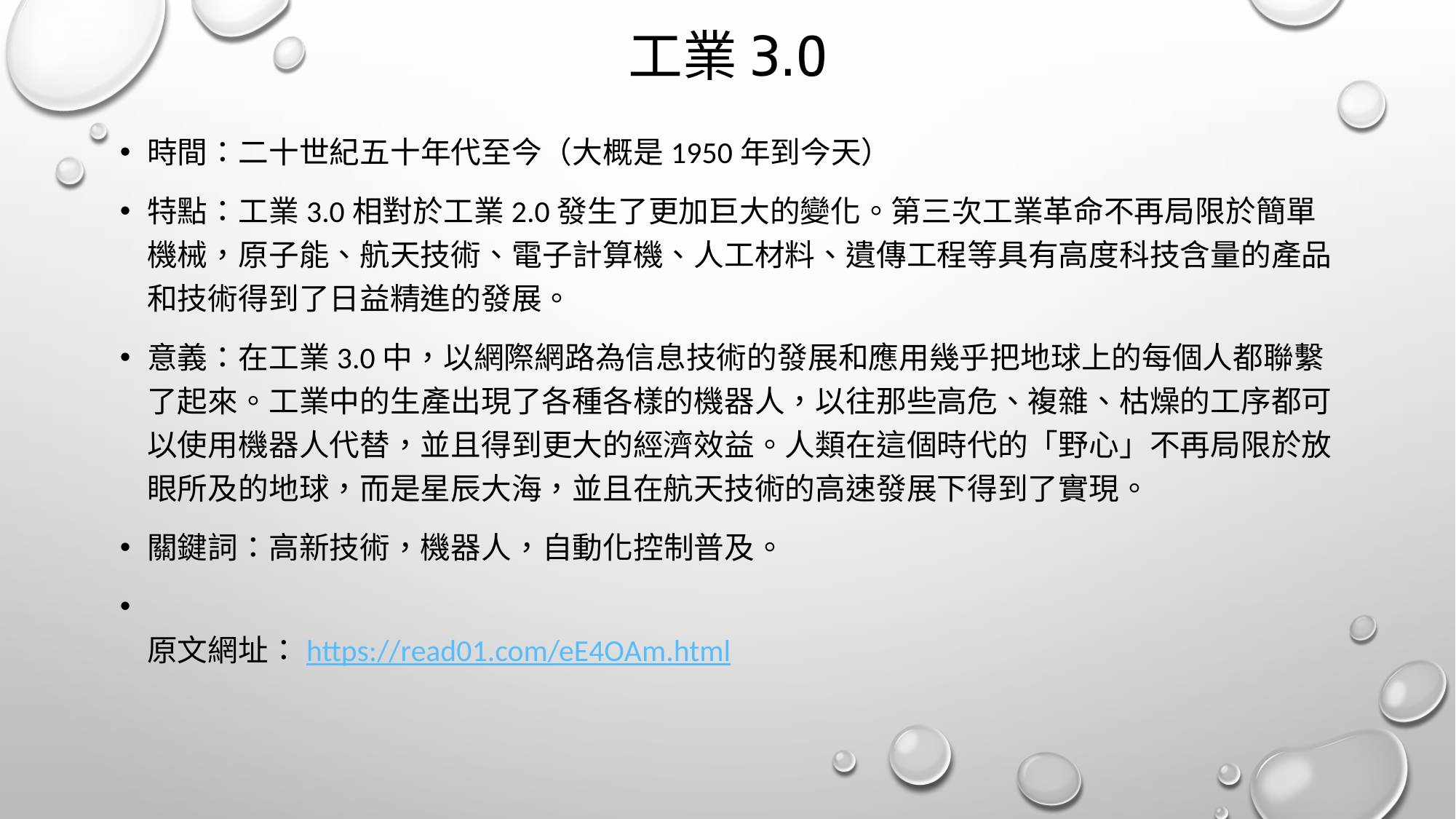

# 工業3.0
時間：二十世紀五十年代至今（大概是1950年到今天）
特點：工業3.0相對於工業2.0發生了更加巨大的變化。第三次工業革命不再局限於簡單機械，原子能、航天技術、電子計算機、人工材料、遺傳工程等具有高度科技含量的產品和技術得到了日益精進的發展。
意義：在工業3.0中，以網際網路為信息技術的發展和應用幾乎把地球上的每個人都聯繫了起來。工業中的生產出現了各種各樣的機器人，以往那些高危、複雜、枯燥的工序都可以使用機器人代替，並且得到更大的經濟效益。人類在這個時代的「野心」不再局限於放眼所及的地球，而是星辰大海，並且在航天技術的高速發展下得到了實現。
關鍵詞：高新技術，機器人，自動化控制普及。
原文網址：https://read01.com/eE4OAm.html